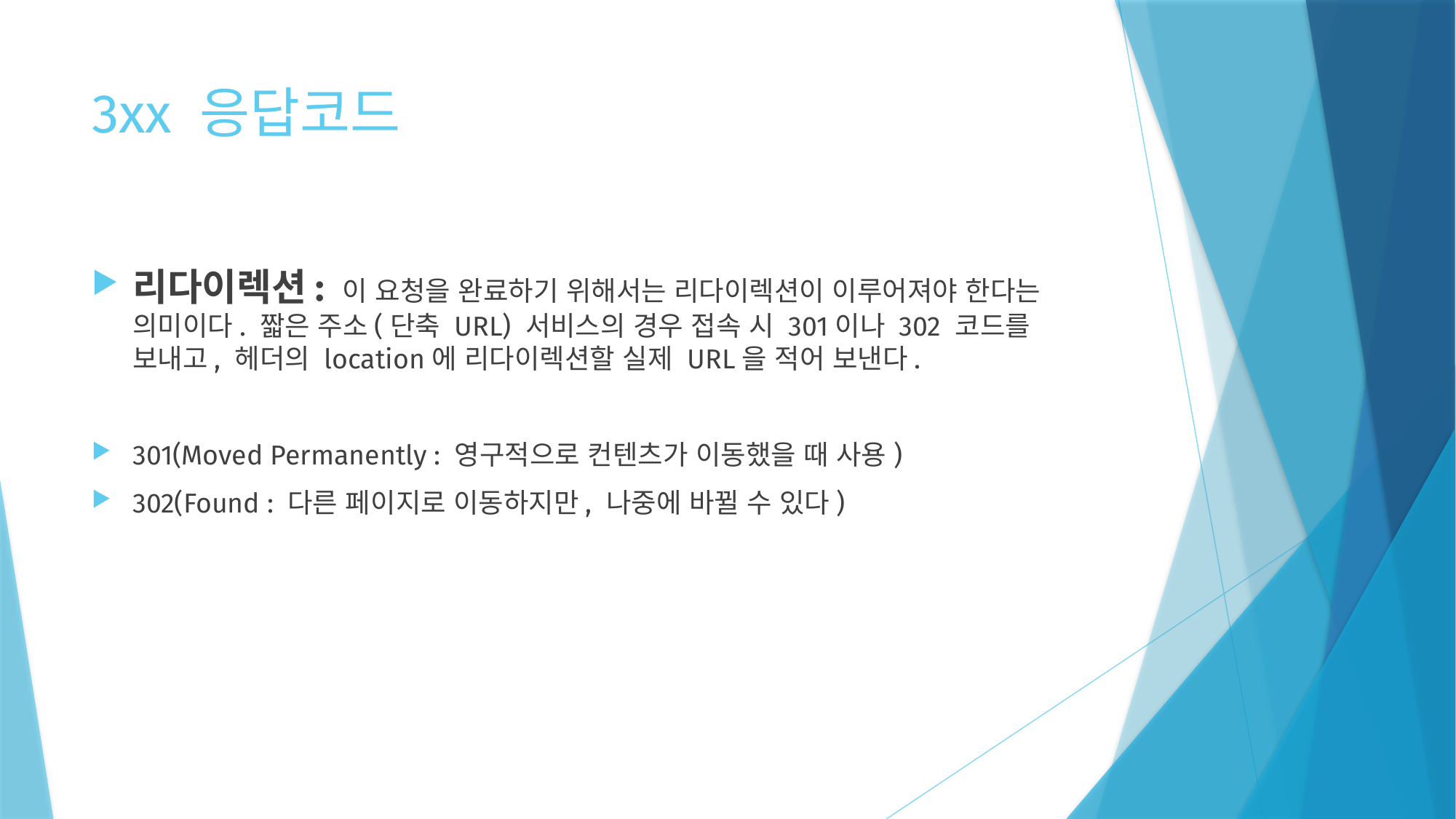

# 3xx 응답코드
리다이렉션: 이 요청을 완료하기 위해서는 리다이렉션이 이루어져야 한다는 의미이다. 짧은 주소(단축 URL) 서비스의 경우 접속 시 301이나 302 코드를 보내고, 헤더의 location에 리다이렉션할 실제 URL을 적어 보낸다.

301(Moved Permanently : 영구적으로 컨텐츠가 이동했을 때 사용)
302(Found : 다른 페이지로 이동하지만, 나중에 바뀔 수 있다)